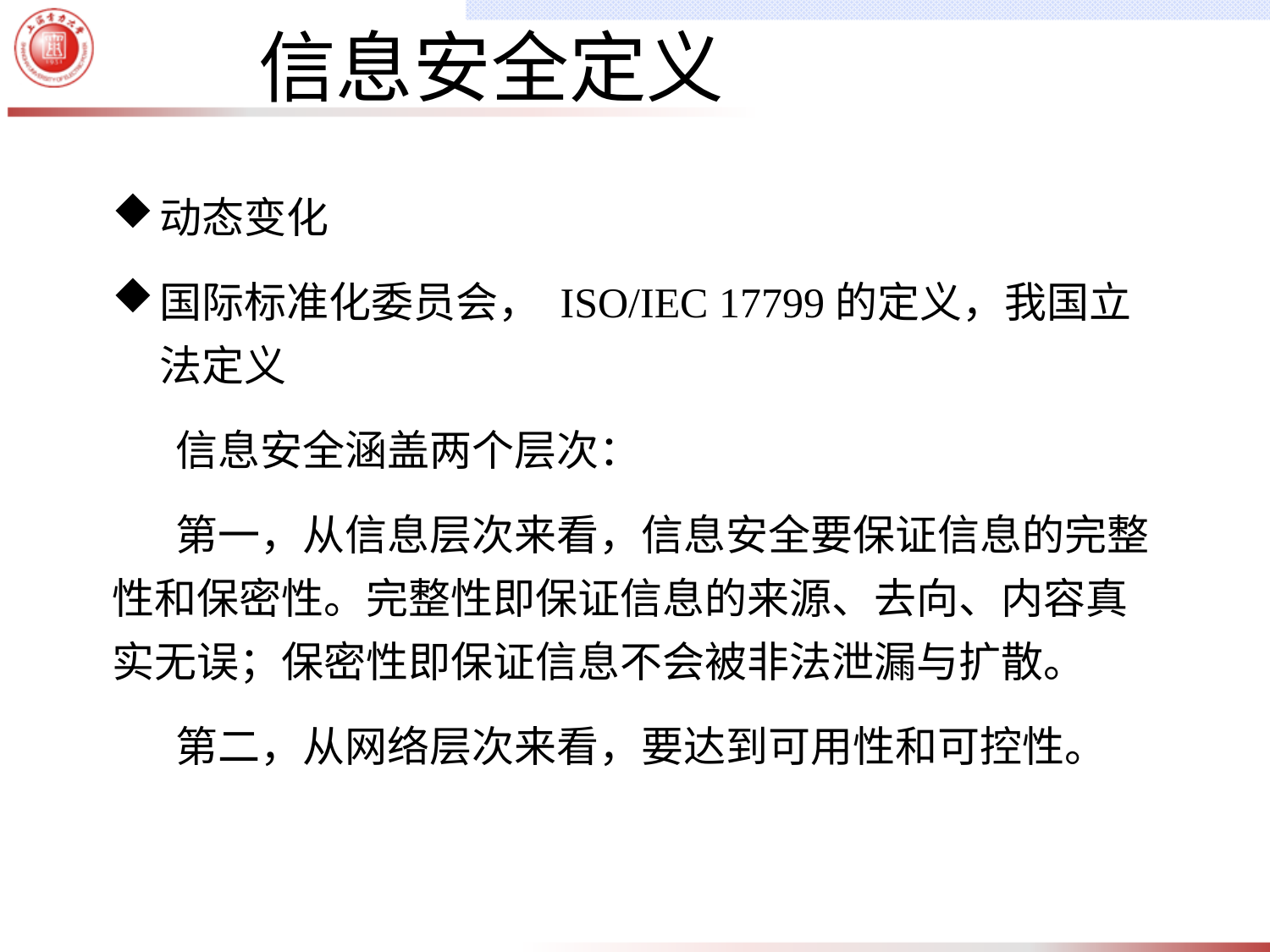

信息安全定义
动态变化
国际标准化委员会， ISO/IEC 17799的定义，我国立法定义
信息安全涵盖两个层次：
第一，从信息层次来看，信息安全要保证信息的完整性和保密性。完整性即保证信息的来源、去向、内容真实无误；保密性即保证信息不会被非法泄漏与扩散。
第二，从网络层次来看，要达到可用性和可控性。